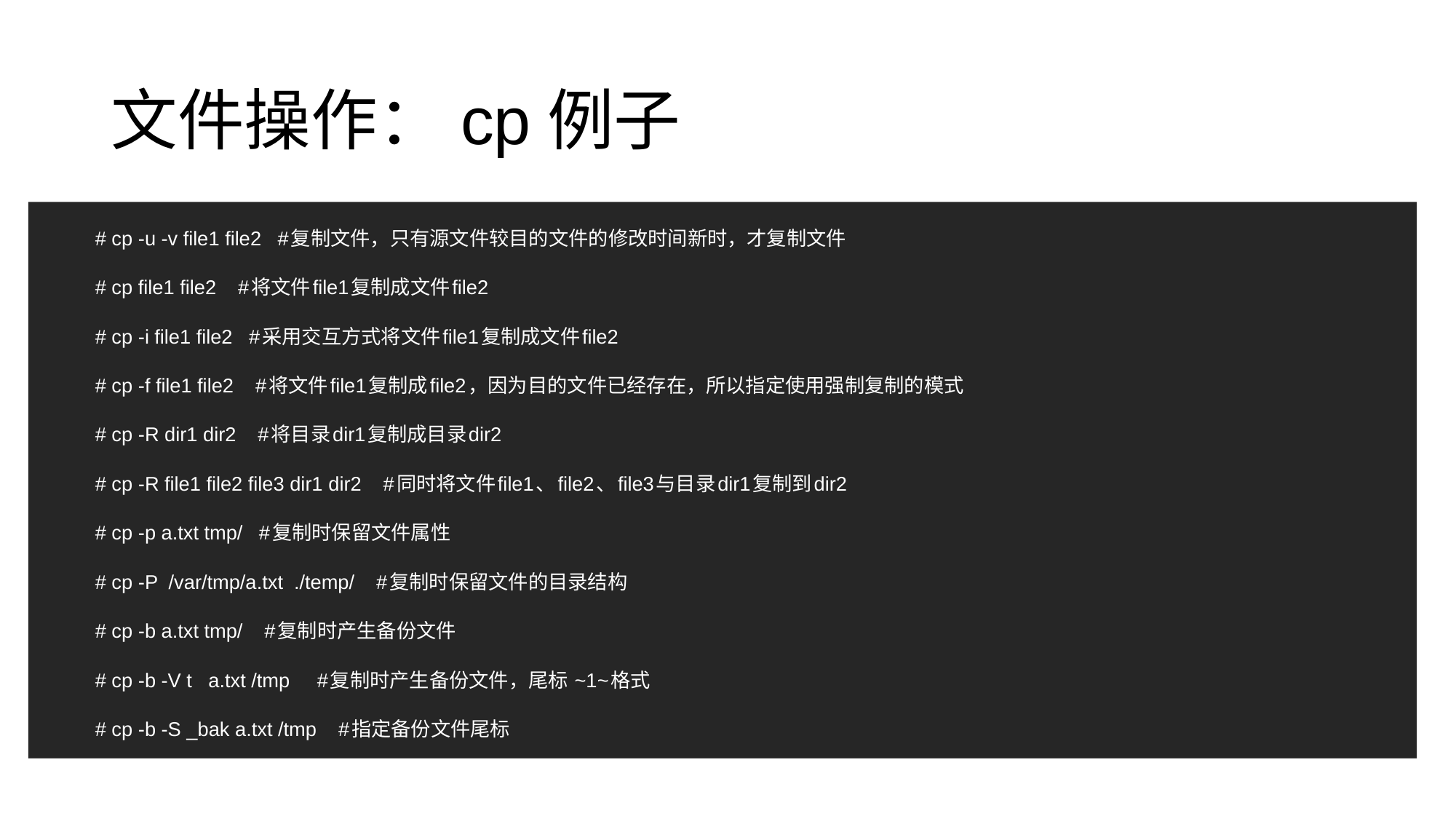

# 文件操作：cp例子

# cp -u -v file1 file2   #复制文件，只有源文件较目的文件的修改时间新时，才复制文件

# cp file1 file2    #将文件file1复制成文件file2

# cp -i file1 file2   #采用交互方式将文件file1复制成文件file2

# cp -f file1 file2    #将文件file1复制成file2，因为目的文件已经存在，所以指定使用强制复制的模式

# cp -R dir1 dir2    #将目录dir1复制成目录dir2

# cp -R file1 file2 file3 dir1 dir2    #同时将文件file1、file2、file3与目录dir1复制到dir2

# cp -p a.txt tmp/   #复制时保留文件属性

# cp -P  /var/tmp/a.txt  ./temp/    #复制时保留文件的目录结构

# cp -b a.txt tmp/    #复制时产生备份文件

# cp -b -V t   a.txt /tmp     #复制时产生备份文件，尾标 ~1~格式

# cp -b -S _bak a.txt /tmp    #指定备份文件尾标